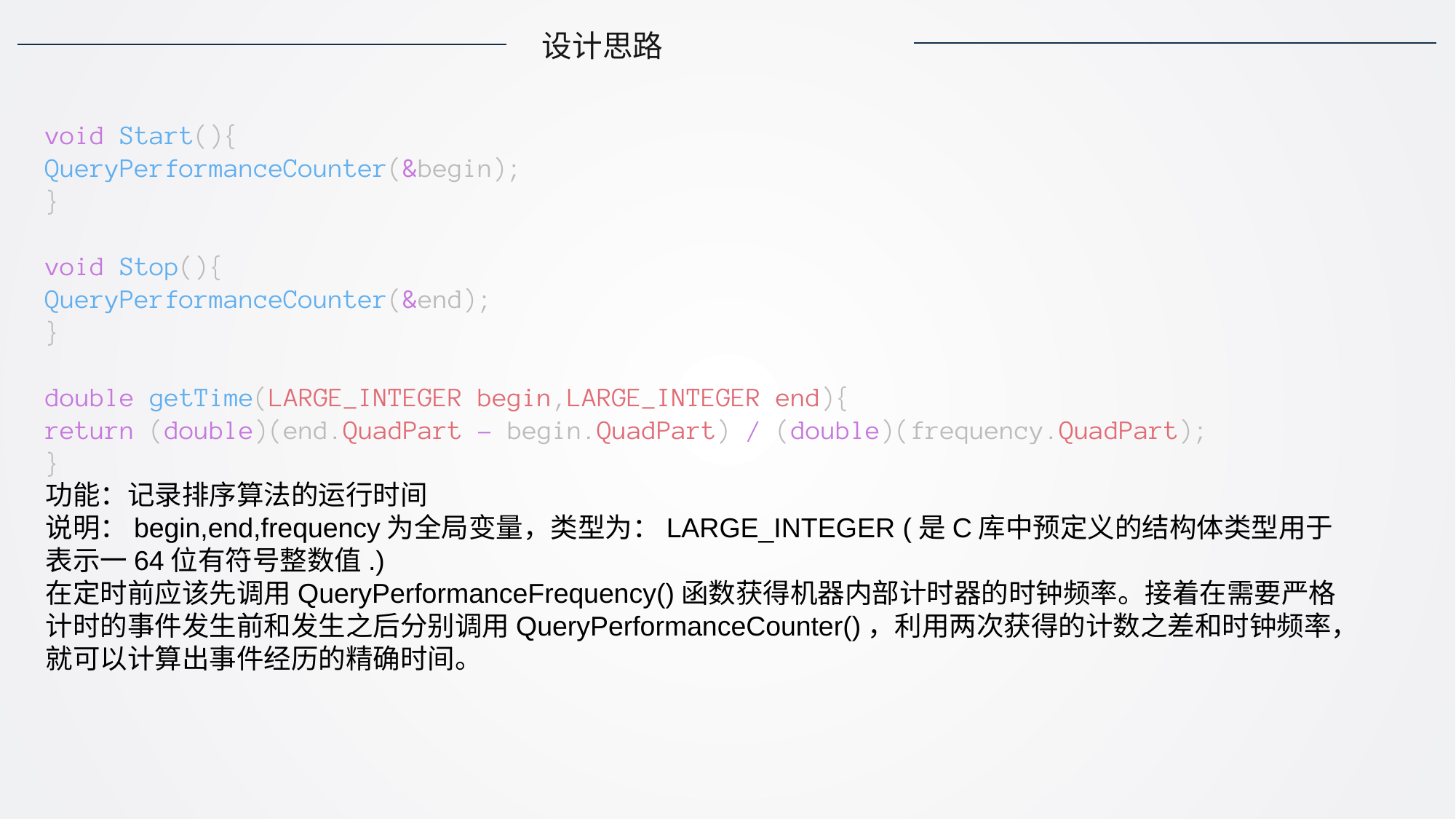

设计思路

void Start(){
QueryPerformanceCounter(&begin);
}

void Stop(){
QueryPerformanceCounter(&end);
}

double getTime(LARGE_INTEGER begin,LARGE_INTEGER end){
return (double)(end.QuadPart - begin.QuadPart) / (double)(frequency.QuadPart);
}
功能：记录排序算法的运行时间
说明：begin,end,frequency为全局变量，类型为：LARGE_INTEGER (是C库中预定义的结构体类型用于表示一64位有符号整数值.)
在定时前应该先调用QueryPerformanceFrequency()函数获得机器内部计时器的时钟频率。接着在需要严格计时的事件发生前和发生之后分别调用QueryPerformanceCounter()，利用两次获得的计数之差和时钟频率，就可以计算出事件经历的精确时间。